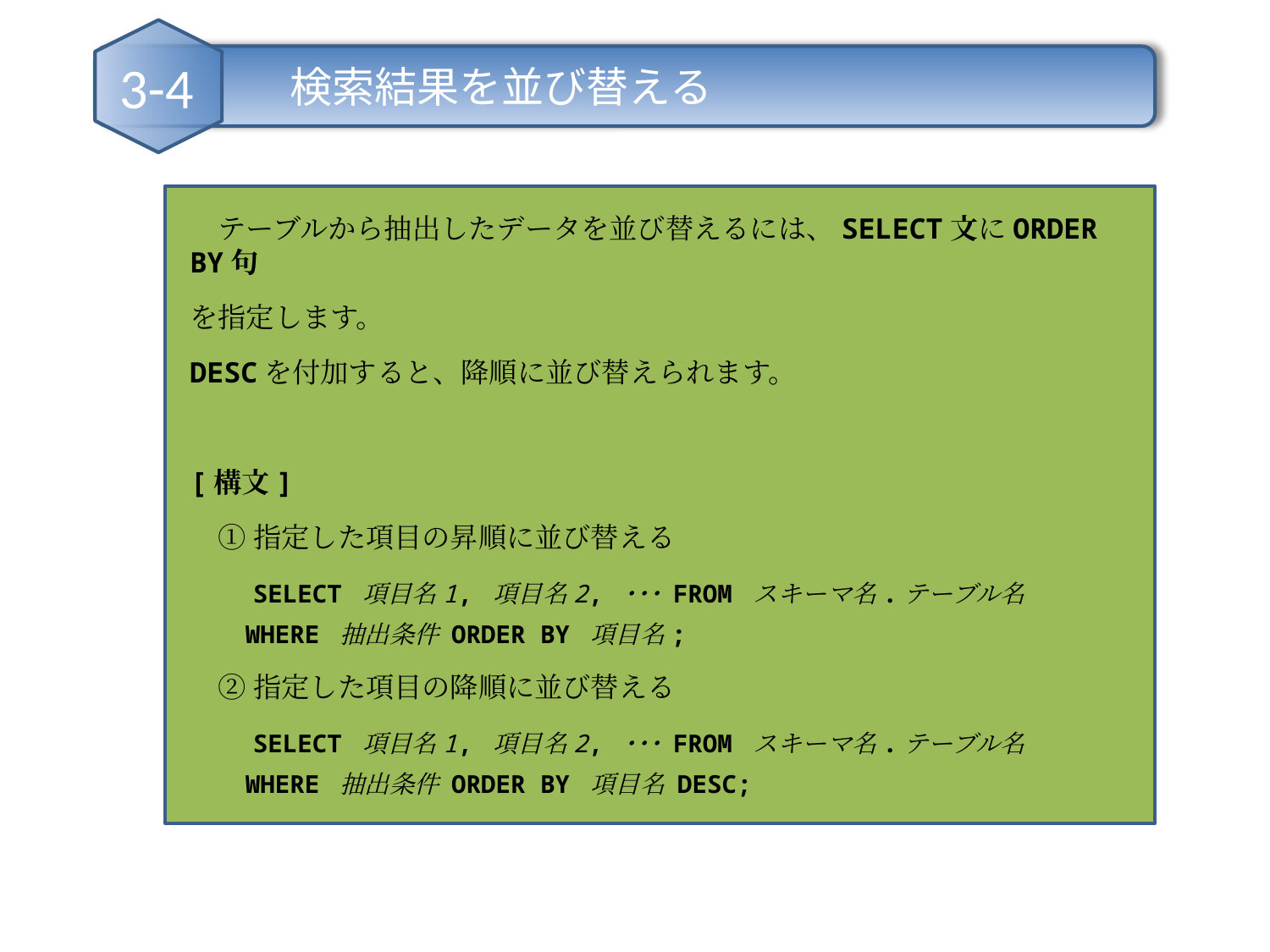

検索結果を並び替える
3-4
　テーブルから抽出したデータを並び替えるには、SELECT文にORDER BY句
を指定します。
DESCを付加すると、降順に並び替えられます。

[構文]
　① 指定した項目の昇順に並び替える
　　SELECT 項目名1, 項目名2, ･･･ FROM スキーマ名.テーブル名
　　WHERE 抽出条件 ORDER BY 項目名;
　② 指定した項目の降順に並び替える
　　SELECT 項目名1, 項目名2, ･･･ FROM スキーマ名.テーブル名
　　WHERE 抽出条件 ORDER BY 項目名 DESC;